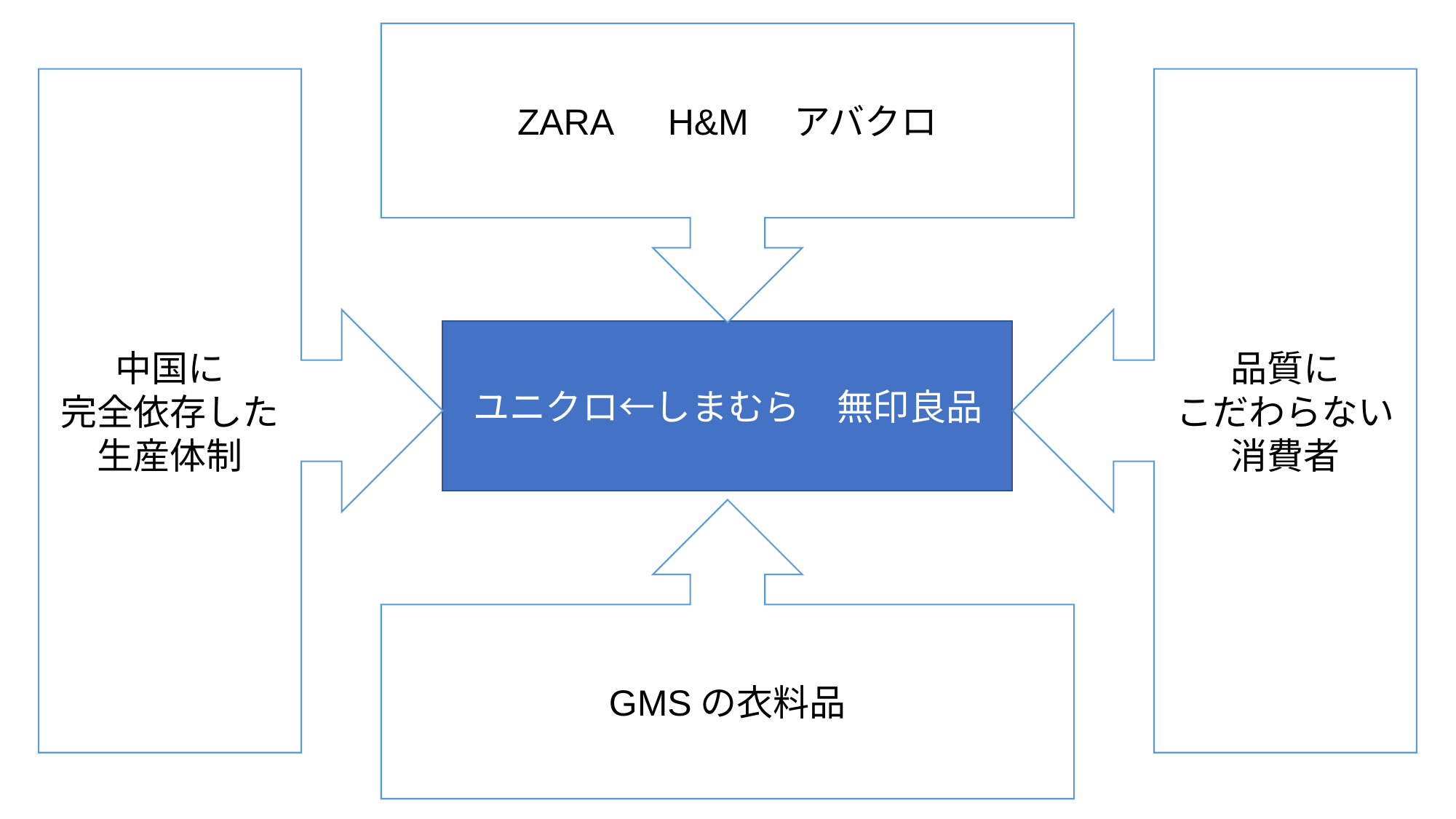

ZARA　H&M　アバクロ
中国に
完全依存した
生産体制
品質に
こだわらない
消費者
ユニクロ←しまむら　無印良品
GMSの衣料品